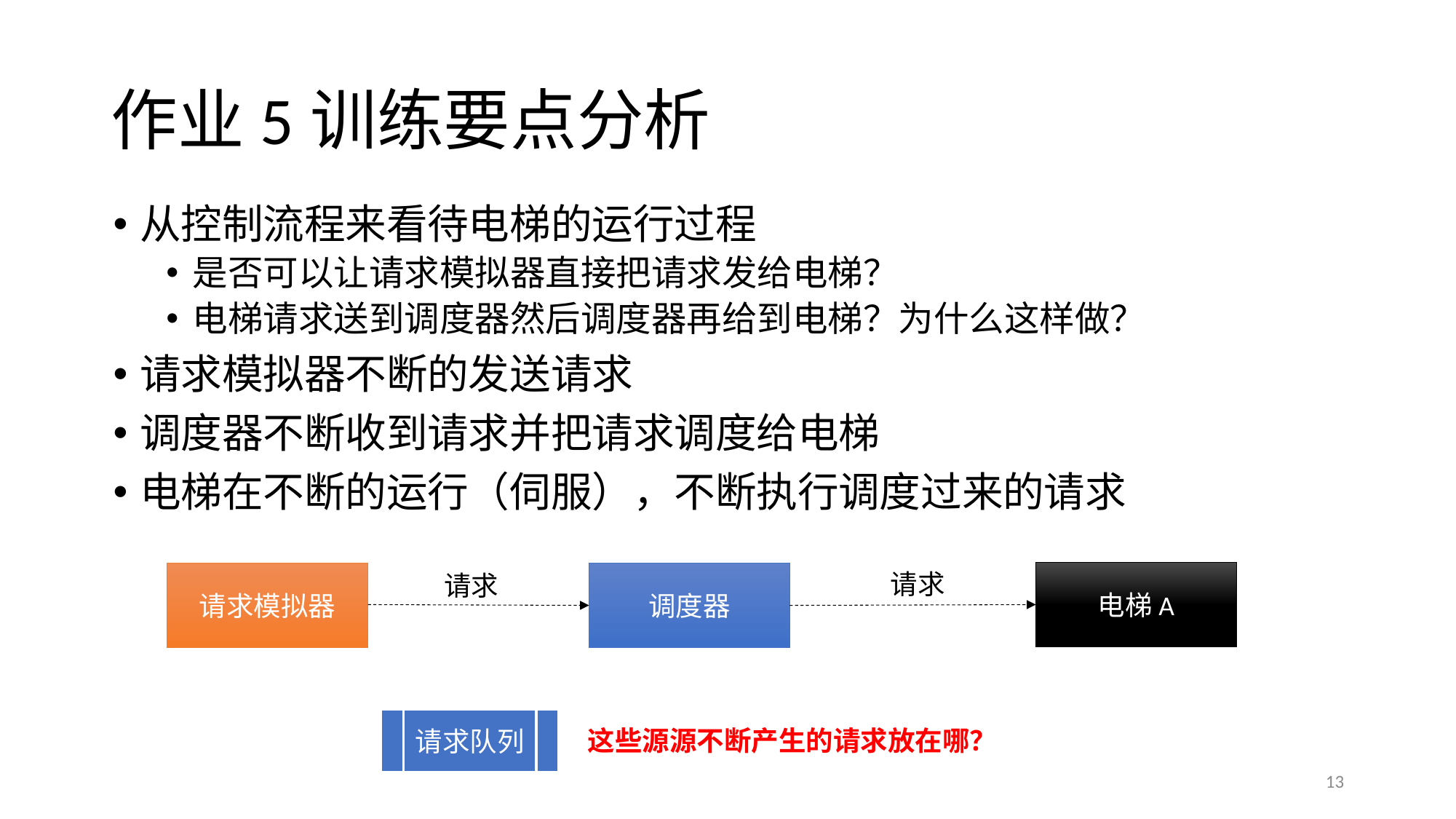

# 作业5训练要点分析
从控制流程来看待电梯的运行过程
是否可以让请求模拟器直接把请求发给电梯？
电梯请求送到调度器然后调度器再给到电梯？为什么这样做？
请求模拟器不断的发送请求
调度器不断收到请求并把请求调度给电梯
电梯在不断的运行（伺服），不断执行调度过来的请求
请求
电梯A
请求模拟器
请求
调度器
请求队列
这些源源不断产生的请求放在哪？
13